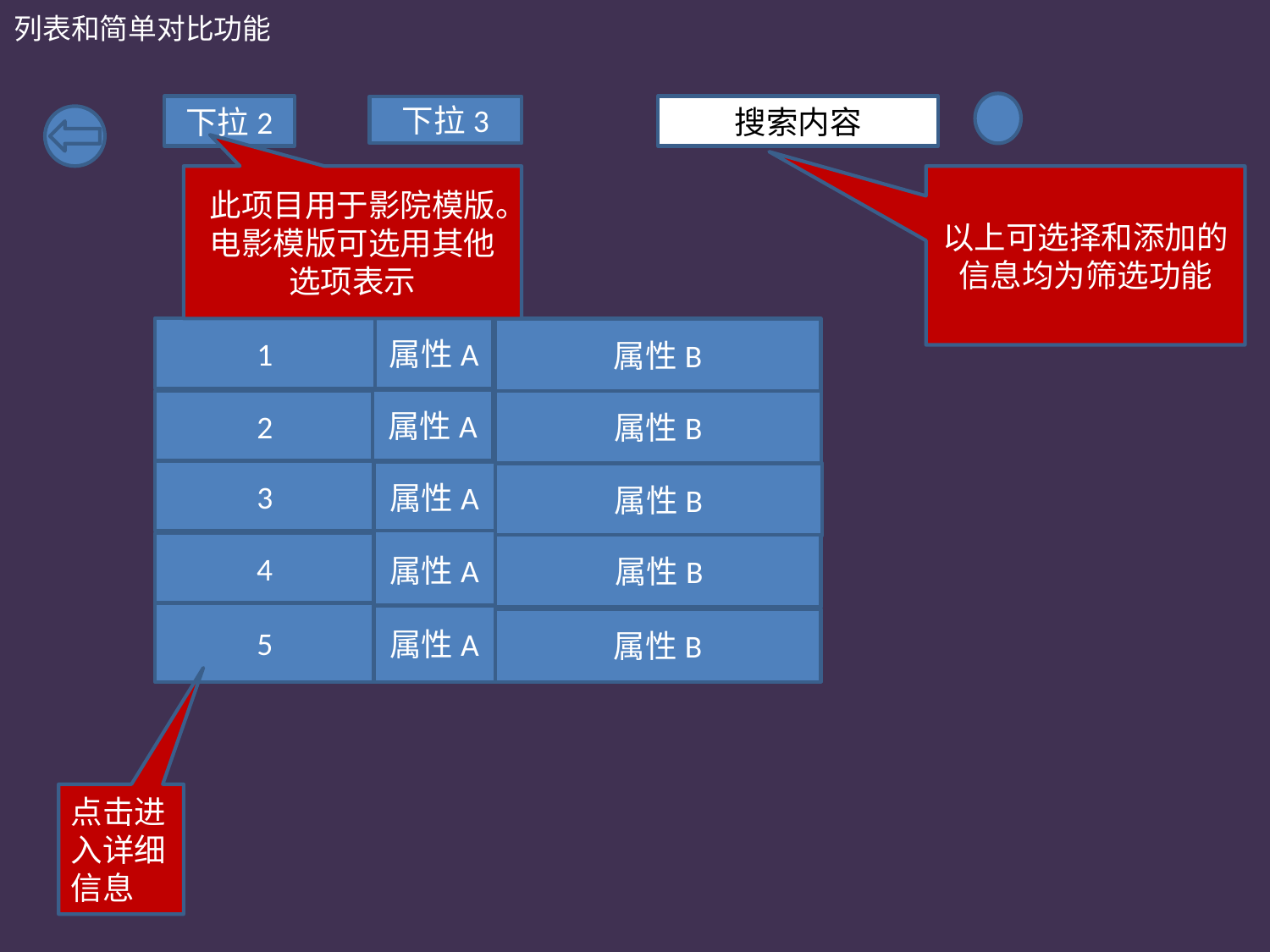

# 列表和简单对比功能

下拉2
下拉3
搜索内容

此项目用于影院模版。电影模版可选用其他选项表示
以上可选择和添加的信息均为筛选功能
1
属性A
属性B
属性A
2
属性B
3
属性A
属性B
属性A
4
  属性B
5
属性A
属性B
点击进入详细信息